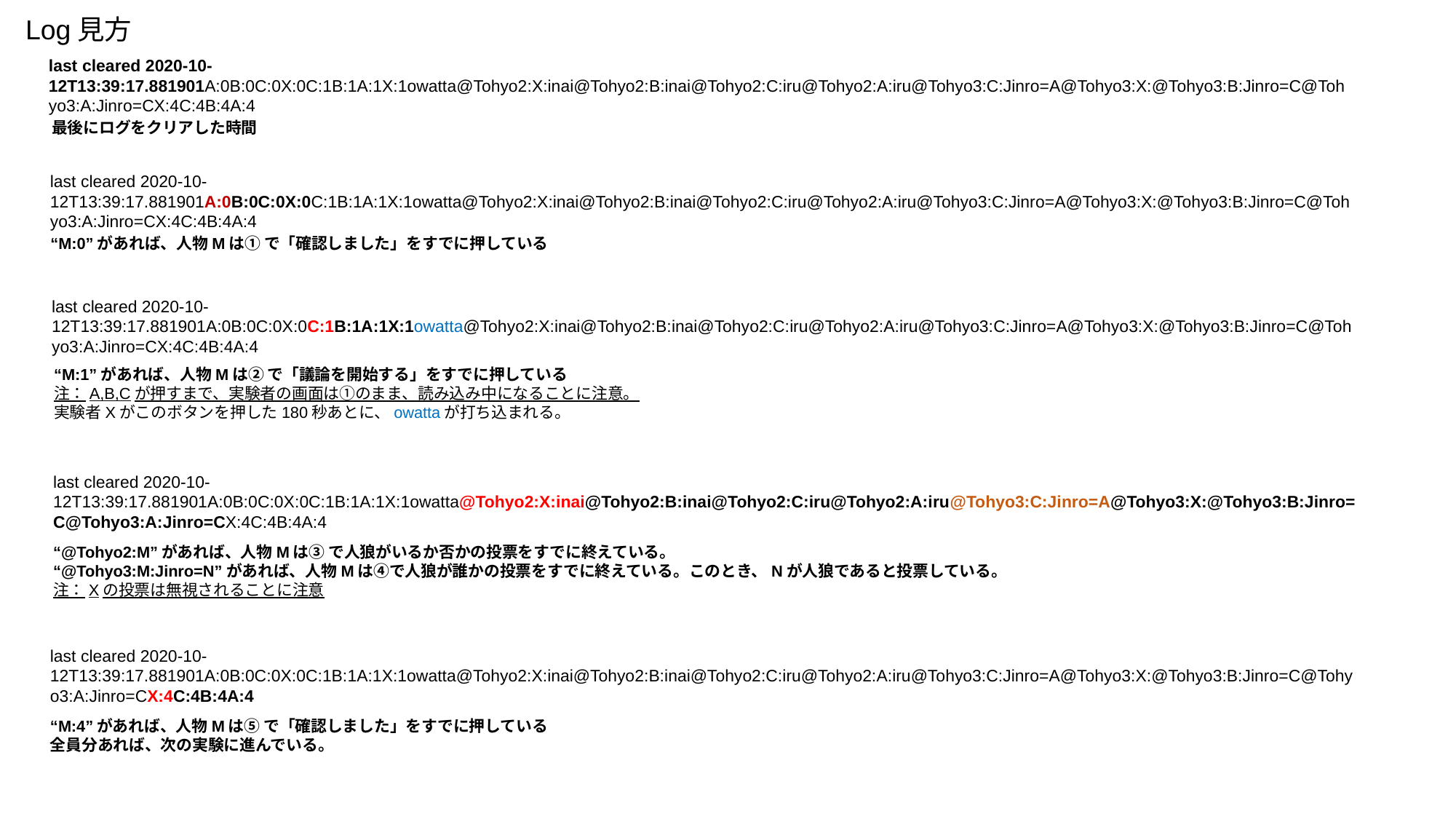

Log見方
last cleared 2020-10-12T13:39:17.881901A:0B:0C:0X:0C:1B:1A:1X:1owatta@Tohyo2:X:inai@Tohyo2:B:inai@Tohyo2:C:iru@Tohyo2:A:iru@Tohyo3:C:Jinro=A@Tohyo3:X:@Tohyo3:B:Jinro=C@Tohyo3:A:Jinro=CX:4C:4B:4A:4
最後にログをクリアした時間
last cleared 2020-10-12T13:39:17.881901A:0B:0C:0X:0C:1B:1A:1X:1owatta@Tohyo2:X:inai@Tohyo2:B:inai@Tohyo2:C:iru@Tohyo2:A:iru@Tohyo3:C:Jinro=A@Tohyo3:X:@Tohyo3:B:Jinro=C@Tohyo3:A:Jinro=CX:4C:4B:4A:4
“M:0”があれば、人物Mは① で「確認しました」をすでに押している
last cleared 2020-10-12T13:39:17.881901A:0B:0C:0X:0C:1B:1A:1X:1owatta@Tohyo2:X:inai@Tohyo2:B:inai@Tohyo2:C:iru@Tohyo2:A:iru@Tohyo3:C:Jinro=A@Tohyo3:X:@Tohyo3:B:Jinro=C@Tohyo3:A:Jinro=CX:4C:4B:4A:4
“M:1”があれば、人物Mは② で「議論を開始する」をすでに押している
注：A,B,Cが押すまで、実験者の画面は①のまま、読み込み中になることに注意。
実験者Xがこのボタンを押した180秒あとに、owattaが打ち込まれる。
last cleared 2020-10-12T13:39:17.881901A:0B:0C:0X:0C:1B:1A:1X:1owatta@Tohyo2:X:inai@Tohyo2:B:inai@Tohyo2:C:iru@Tohyo2:A:iru@Tohyo3:C:Jinro=A@Tohyo3:X:@Tohyo3:B:Jinro=C@Tohyo3:A:Jinro=CX:4C:4B:4A:4
“@Tohyo2:M”があれば、人物Mは③ で人狼がいるか否かの投票をすでに終えている。
“@Tohyo3:M:Jinro=N”があれば、人物Mは④で人狼が誰かの投票をすでに終えている。このとき、Nが人狼であると投票している。
注：Xの投票は無視されることに注意
last cleared 2020-10-12T13:39:17.881901A:0B:0C:0X:0C:1B:1A:1X:1owatta@Tohyo2:X:inai@Tohyo2:B:inai@Tohyo2:C:iru@Tohyo2:A:iru@Tohyo3:C:Jinro=A@Tohyo3:X:@Tohyo3:B:Jinro=C@Tohyo3:A:Jinro=CX:4C:4B:4A:4
“M:4”があれば、人物Mは⑤ で「確認しました」をすでに押している
全員分あれば、次の実験に進んでいる。